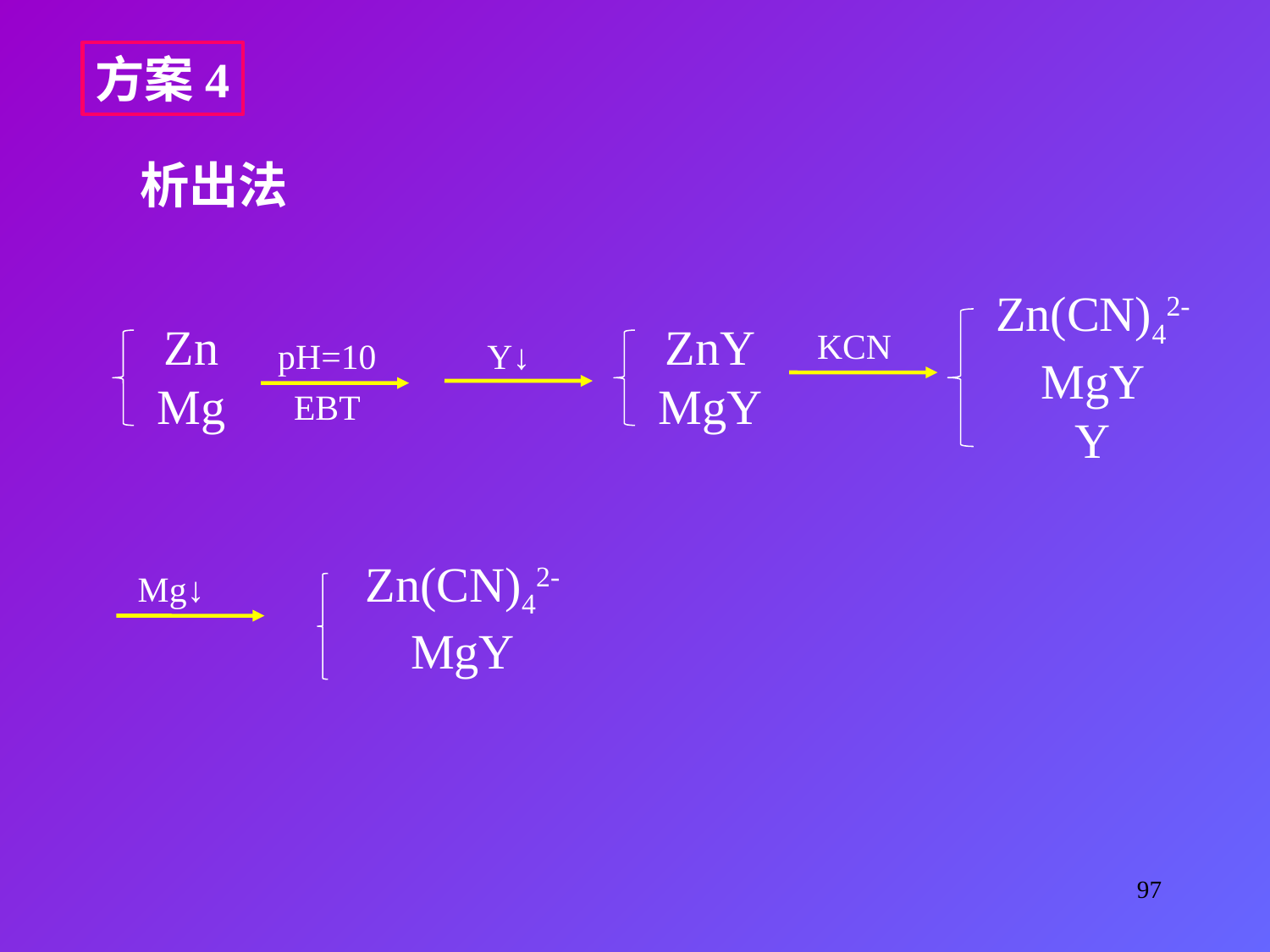

方案4
析出法
Zn(CN)42-
MgY
Y
Zn
Mg
ZnY
MgY
KCN

pH=10
EBT
Y↓

Zn(CN)42-
MgY
Mg↓

97